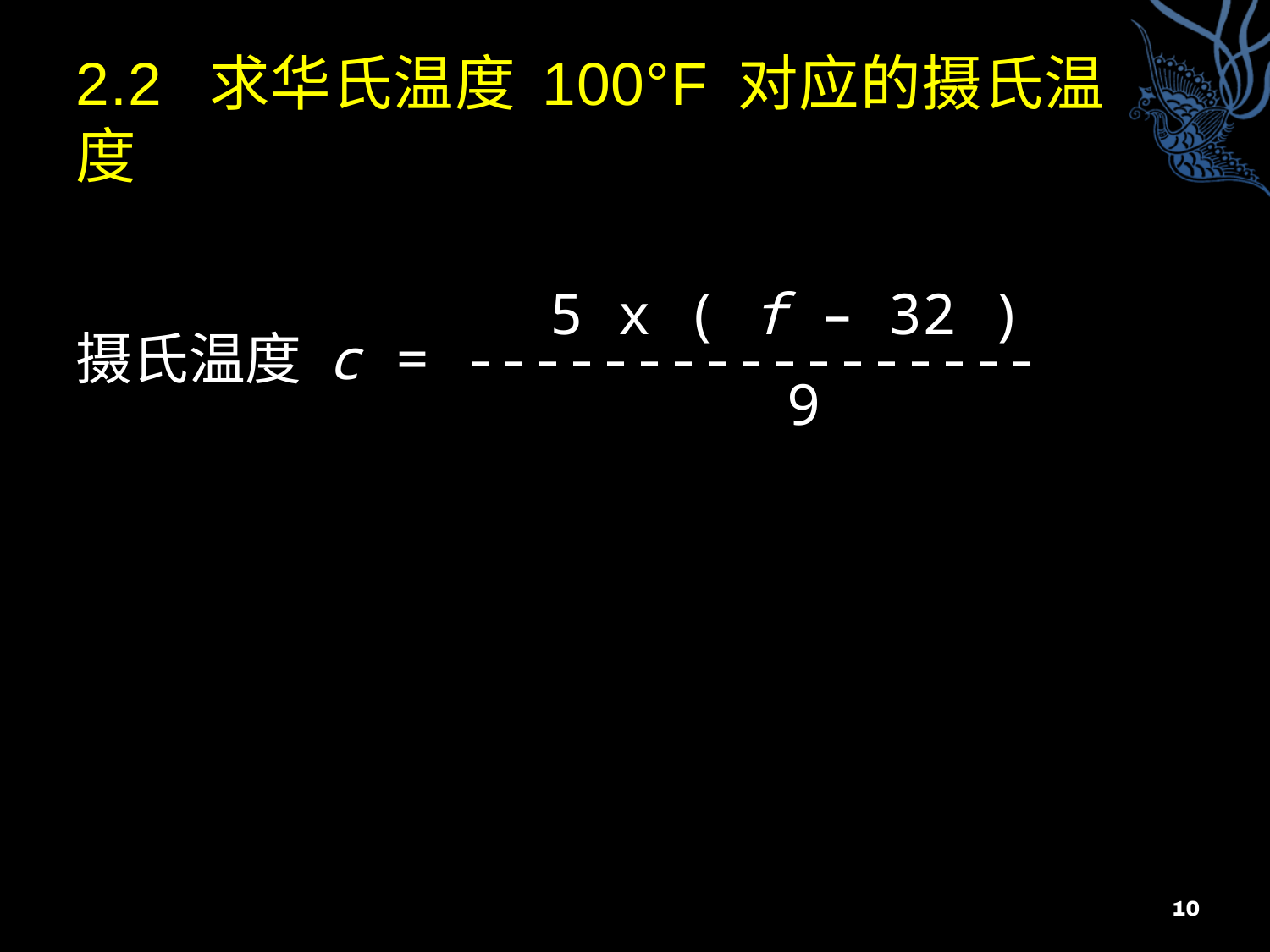

# 2.2  求华氏温度 100°F 对应的摄氏温度

              5 x ( f – 32 )
摄氏温度 c = -----------------
                     9
10